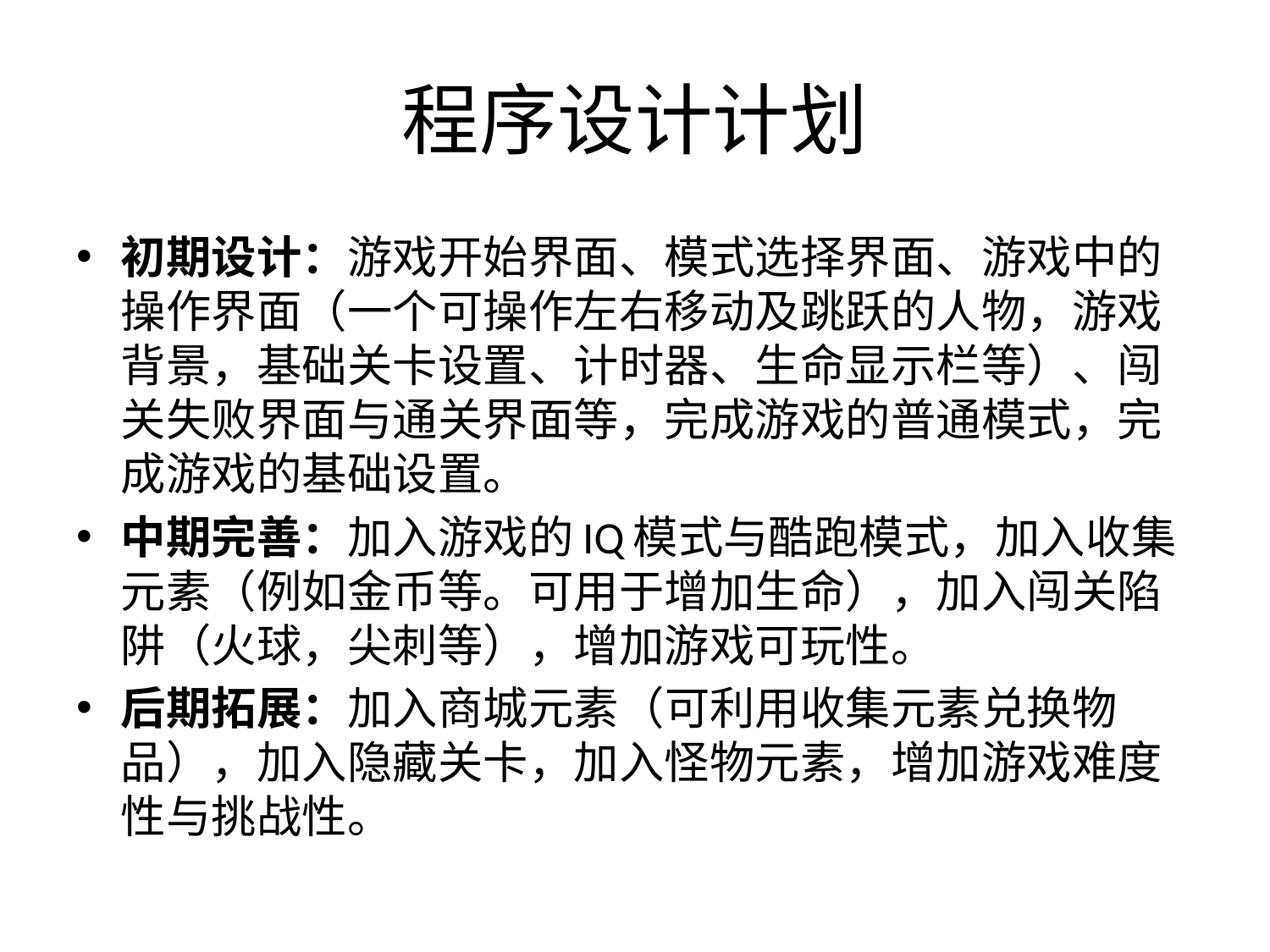

# 程序设计计划
初期设计：游戏开始界面、模式选择界面、游戏中的操作界面（一个可操作左右移动及跳跃的人物，游戏背景，基础关卡设置、计时器、生命显示栏等）、闯关失败界面与通关界面等，完成游戏的普通模式，完成游戏的基础设置。
中期完善：加入游戏的IQ模式与酷跑模式，加入收集元素（例如金币等。可用于增加生命），加入闯关陷阱（火球，尖刺等），增加游戏可玩性。
后期拓展：加入商城元素（可利用收集元素兑换物品），加入隐藏关卡，加入怪物元素，增加游戏难度性与挑战性。